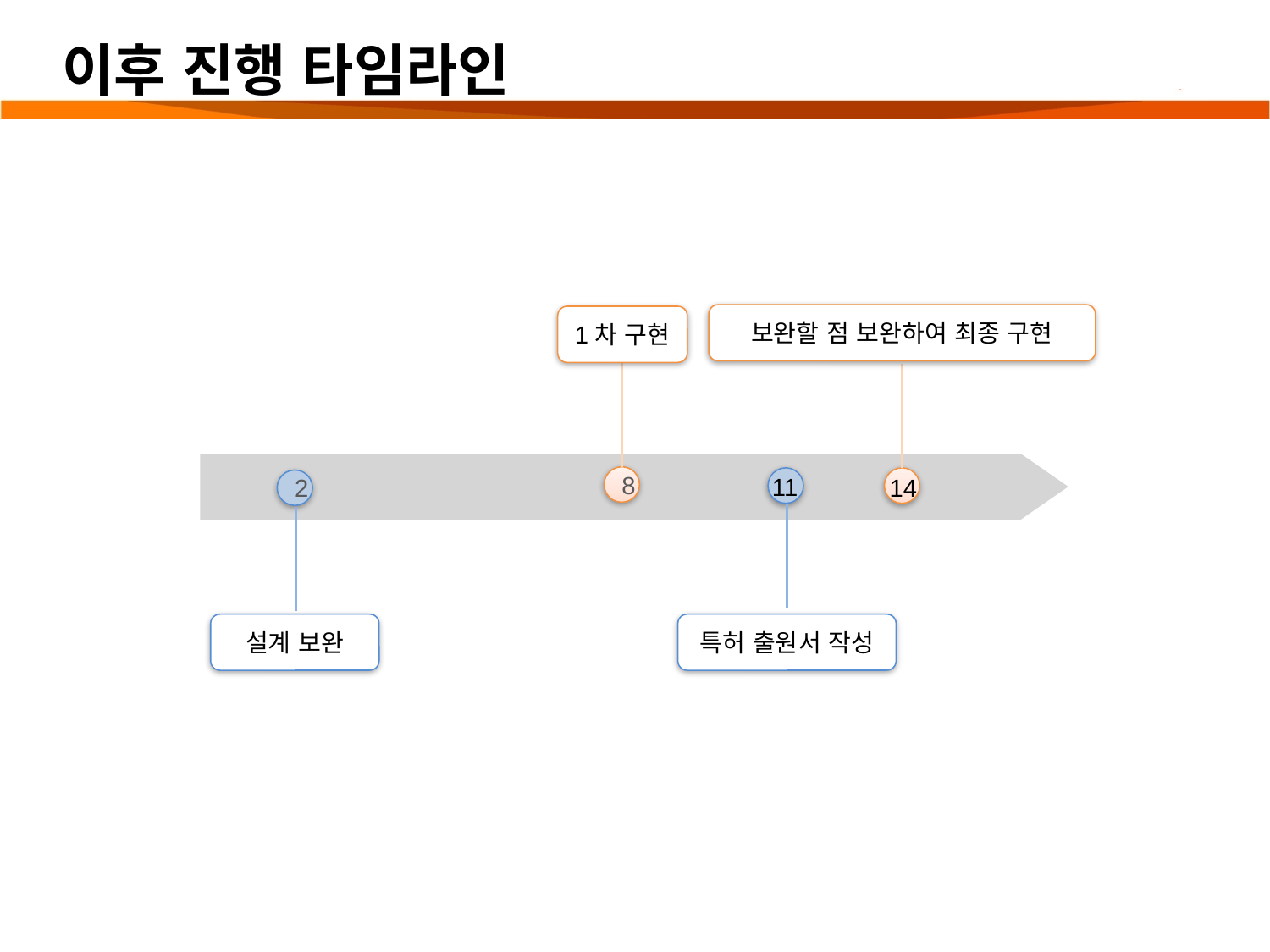

# 이후 진행 타임라인
보완할 점 보완하여 최종 구현
1차 구현

11
14
8

2
설계 보완
특허 출원서 작성